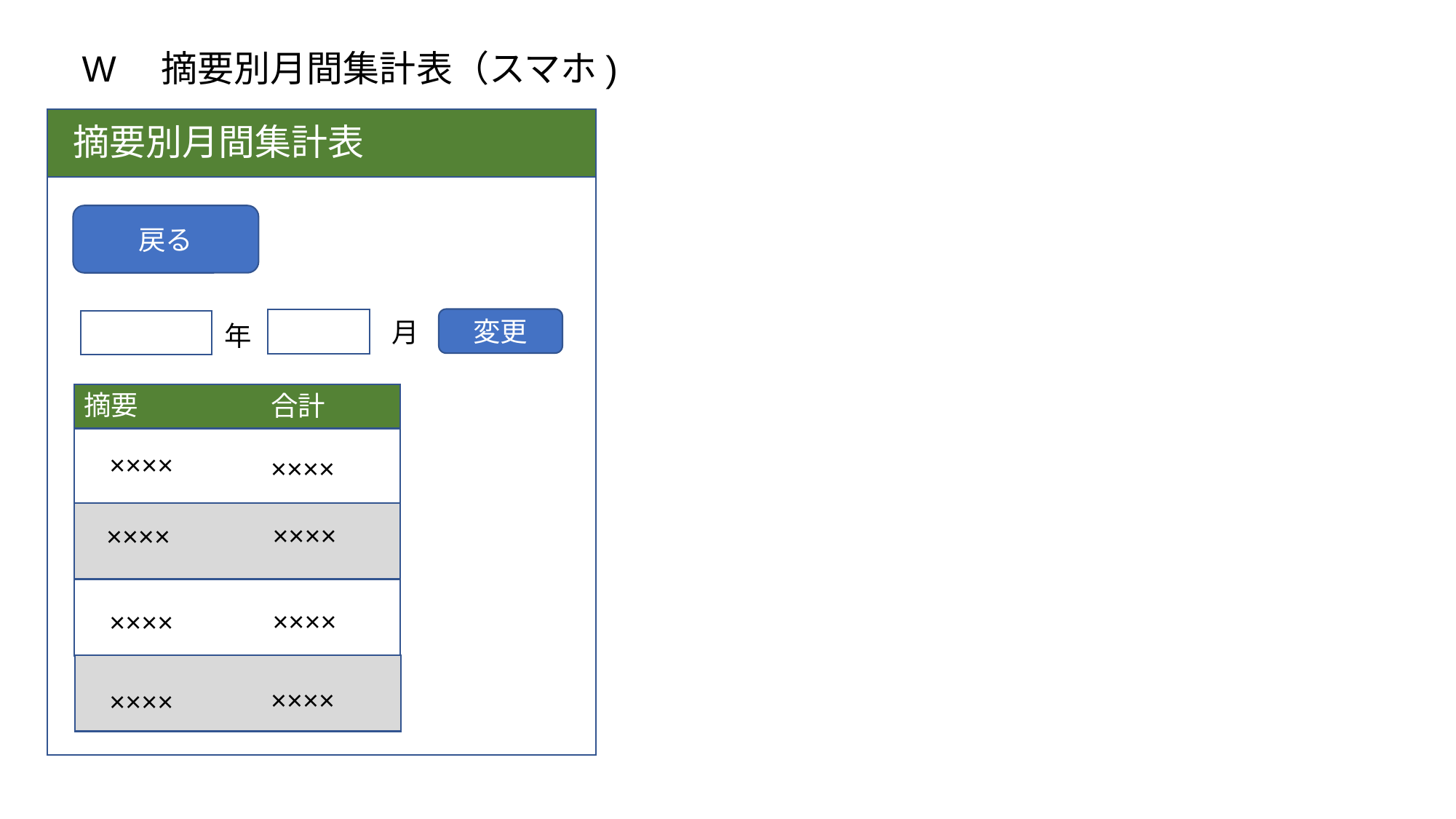

W　摘要別月間集計表（スマホ)

摘要別月間集計表
戻る
変更
月

年
摘要
合計

××××
××××

××××
××××

××××
××××

××××
××××